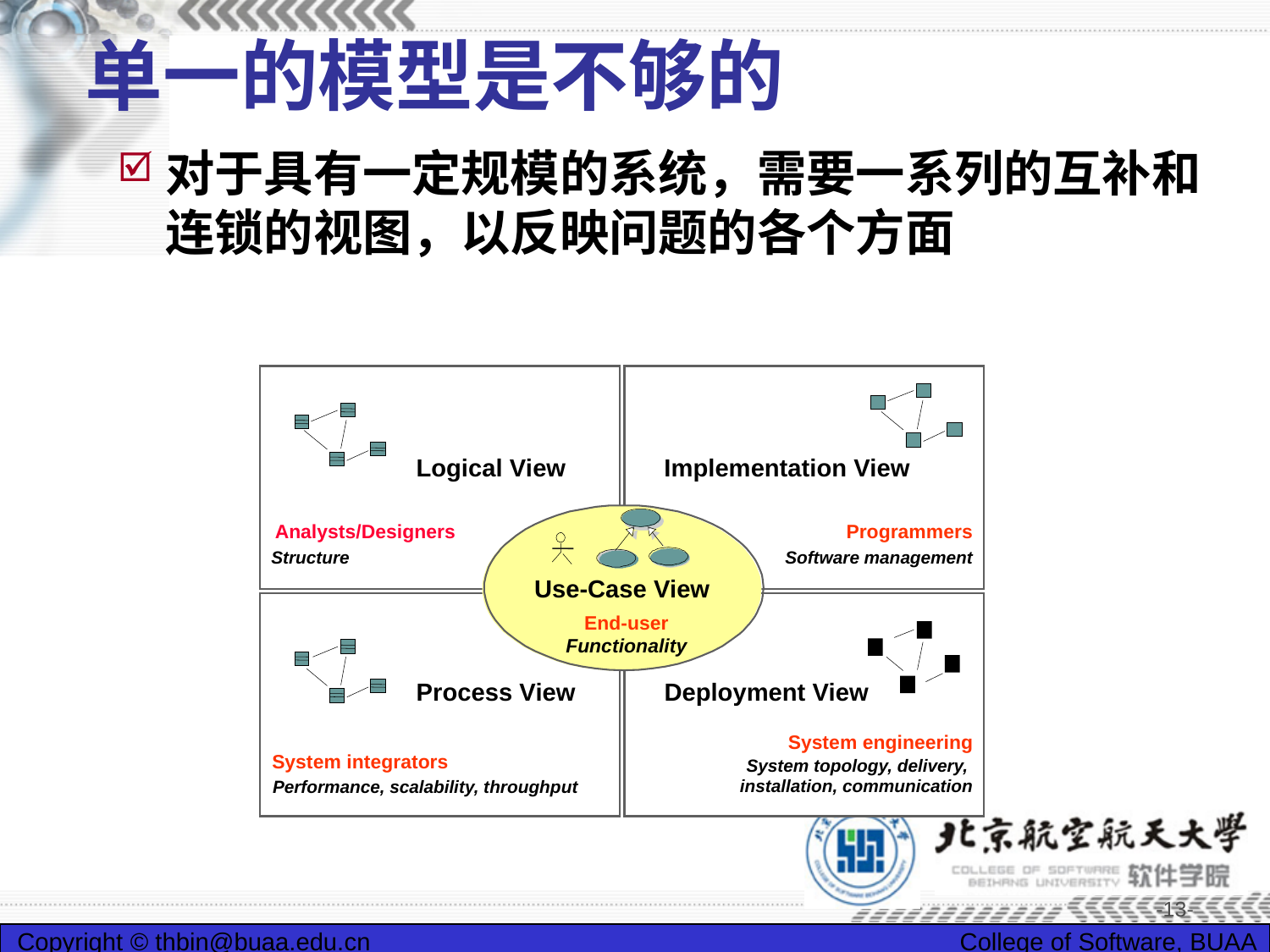

# 单一的模型是不够的
对于具有一定规模的系统，需要一系列的互补和连锁的视图，以反映问题的各个方面

Logical View
Implementation View

Analysts/Designers
Programmers

Structure
Software management

Use-Case View

End-user

Functionality

Process View
Deployment View

System engineering
System integrators
System topology, delivery,
installation, communication
Performance, scalability, throughput
-13-